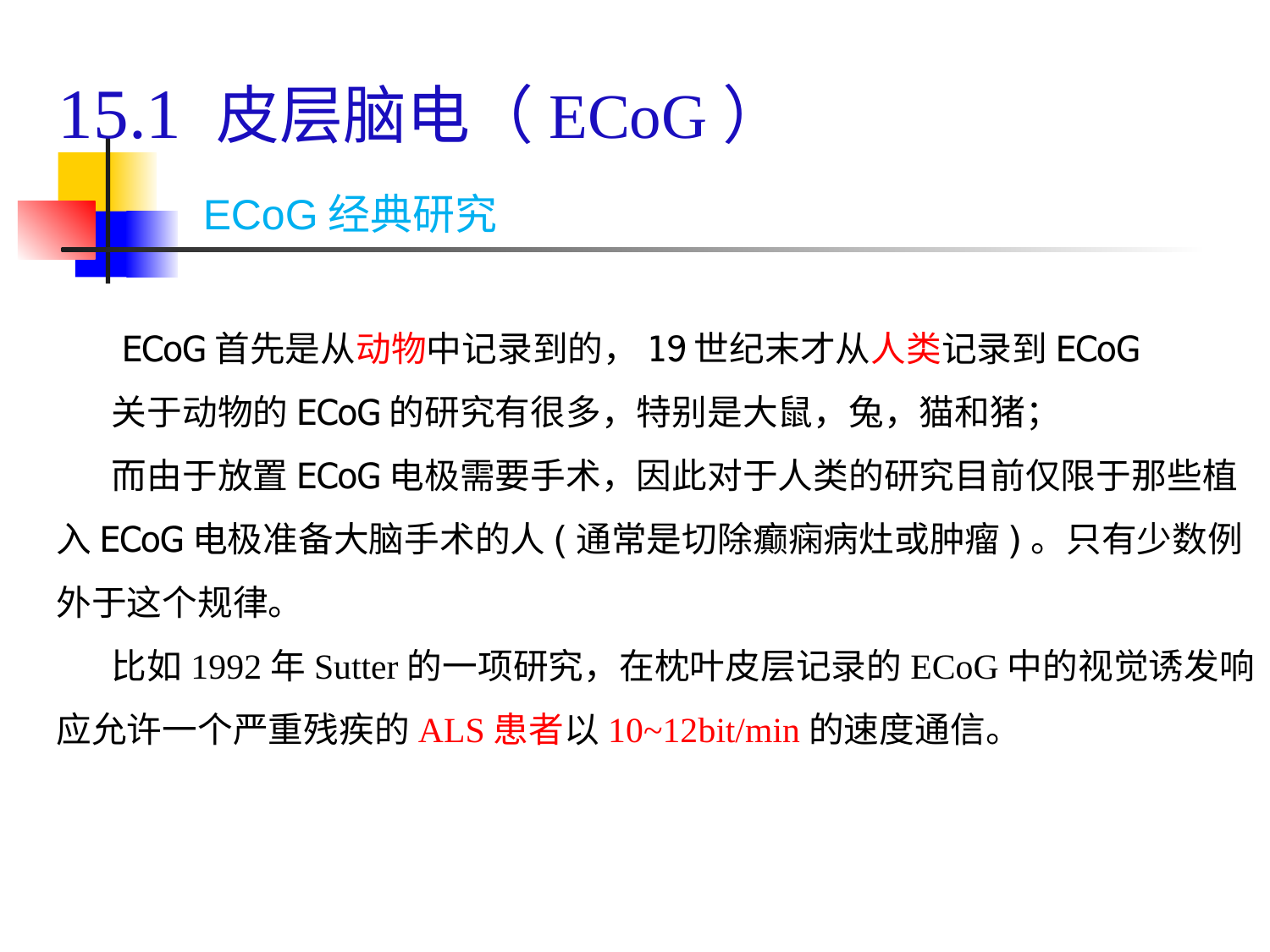

# 15.1 皮层脑电（ECoG）
ECoG经典研究
      ECoG首先是从动物中记录到的，19世纪末才从人类记录到ECoG
      关于动物的ECoG的研究有很多，特别是大鼠，兔，猫和猪；
      而由于放置ECoG电极需要手术，因此对于人类的研究目前仅限于那些植入ECoG电极准备大脑手术的人(通常是切除癫痫病灶或肿瘤)。只有少数例外于这个规律。
      比如1992年Sutter的一项研究，在枕叶皮层记录的ECoG中的视觉诱发响应允许一个严重残疾的ALS患者以10~12bit/min的速度通信。